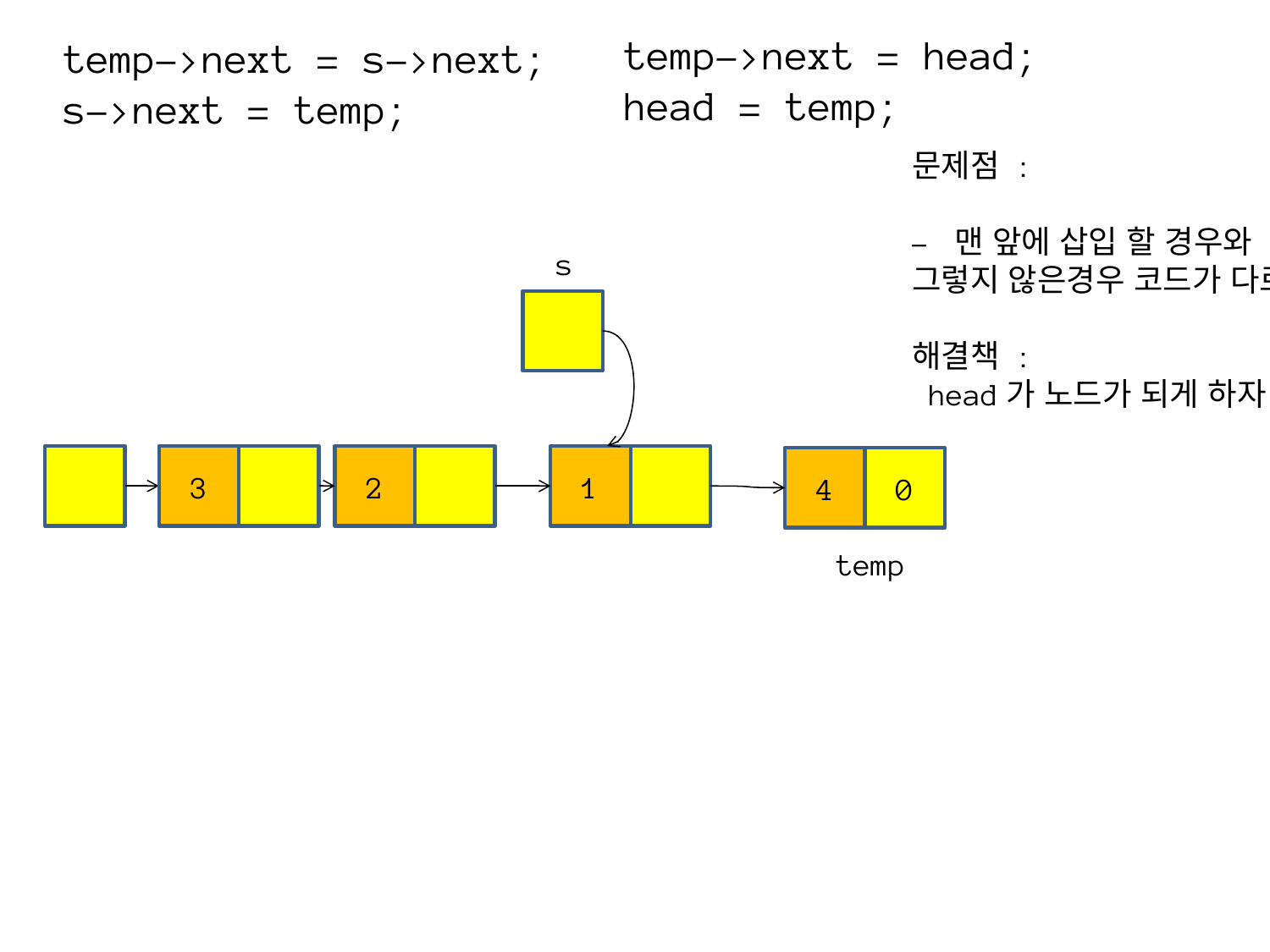

temp->next = head;
head = temp;

temp->next = s->next;
s->next = temp;

문제점 :

- 맨 앞에 삽입 할 경우와
그렇지 않은경우 코드가 다르다.

해결책 :
 head가 노드가 되게 하자.
s

3

2

1

4
0
temp